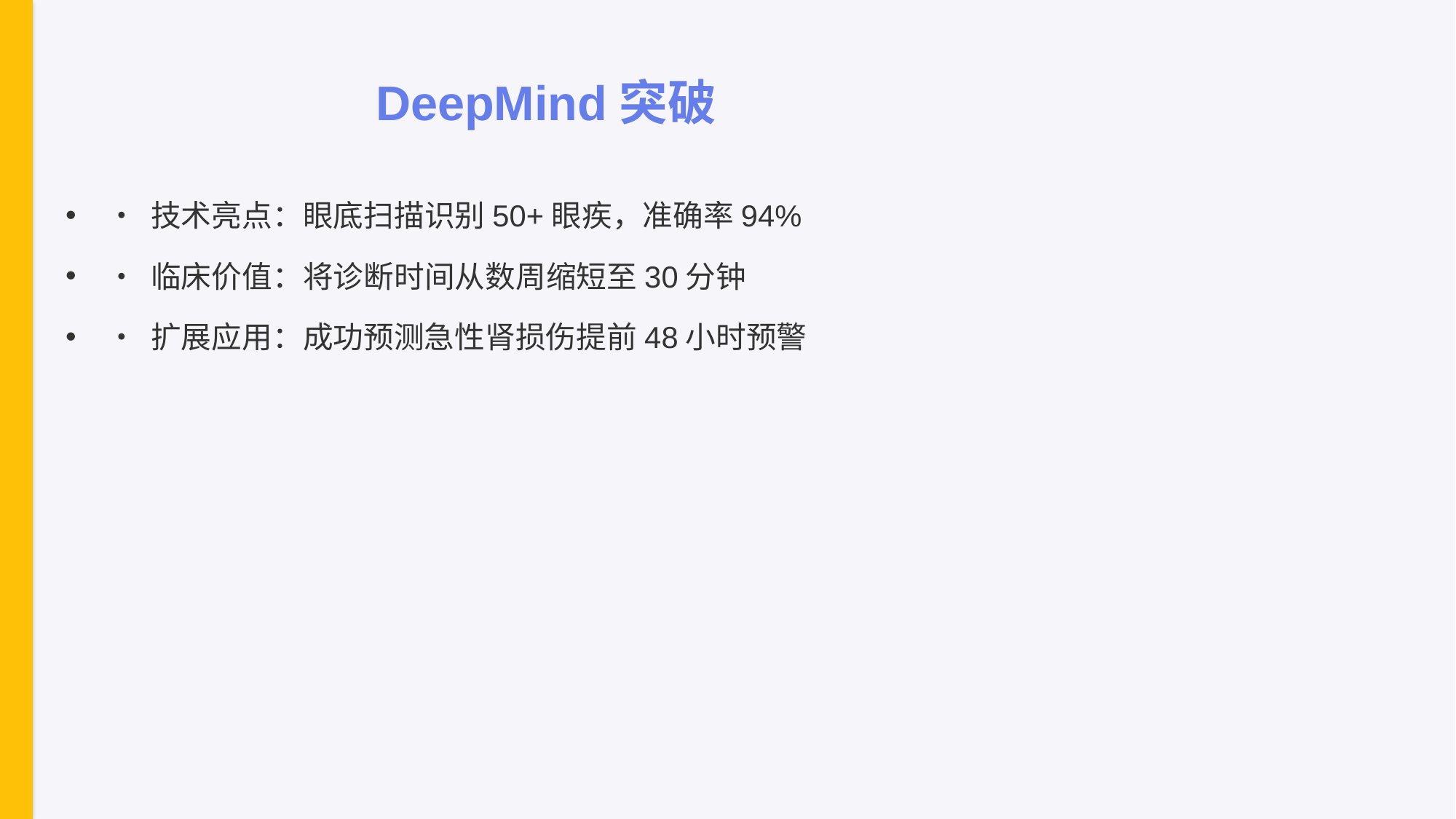

# DeepMind突破
• 技术亮点：眼底扫描识别50+眼疾，准确率94%
• 临床价值：将诊断时间从数周缩短至30分钟
• 扩展应用：成功预测急性肾损伤提前48小时预警